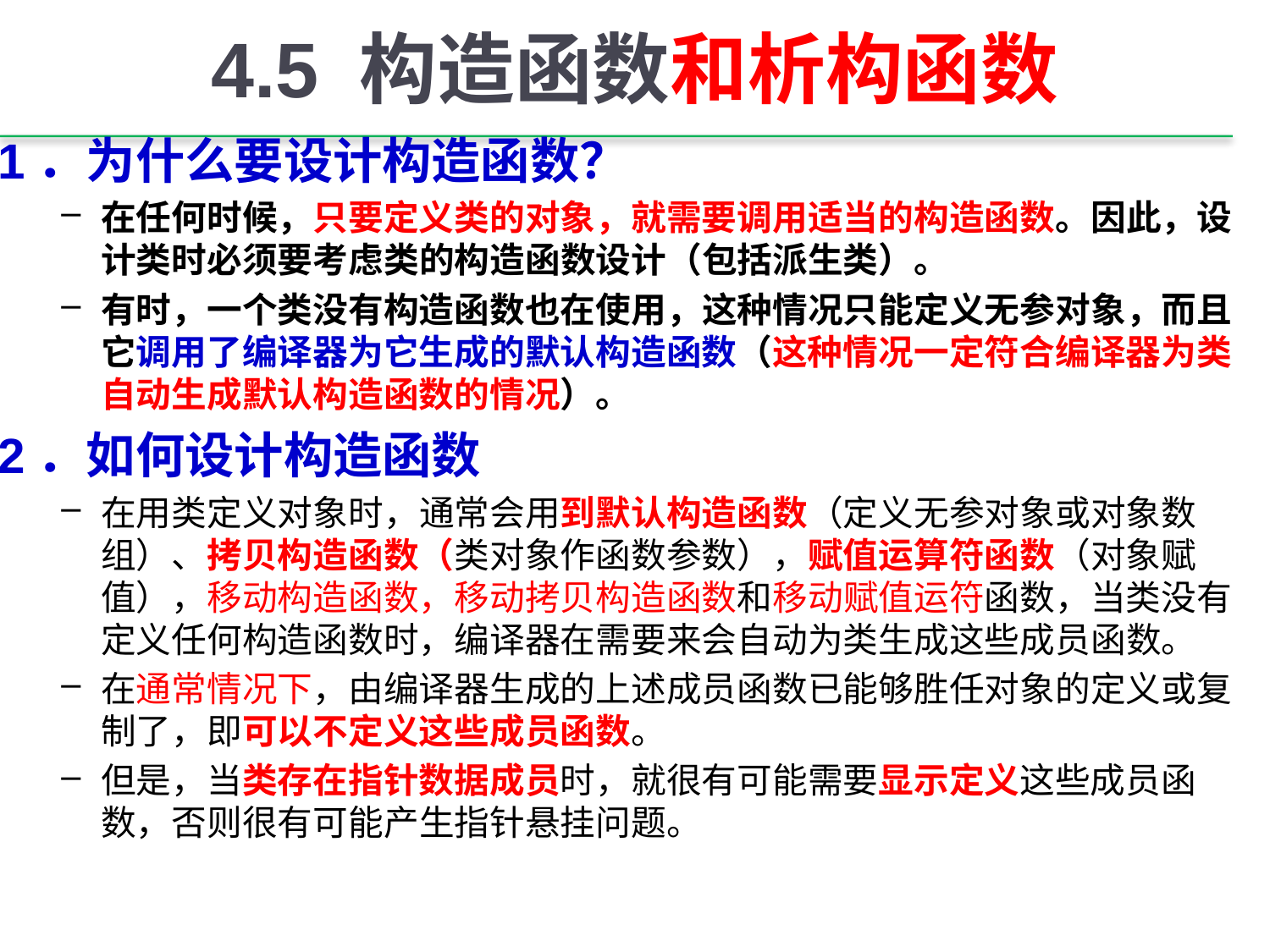

# 4.5 构造函数和析构函数
1．为什么要设计构造函数？
在任何时候，只要定义类的对象，就需要调用适当的构造函数。因此，设计类时必须要考虑类的构造函数设计（包括派生类）。
有时，一个类没有构造函数也在使用，这种情况只能定义无参对象，而且它调用了编译器为它生成的默认构造函数（这种情况一定符合编译器为类自动生成默认构造函数的情况）。
2．如何设计构造函数
在用类定义对象时，通常会用到默认构造函数（定义无参对象或对象数组）、拷贝构造函数（类对象作函数参数），赋值运算符函数（对象赋值），移动构造函数，移动拷贝构造函数和移动赋值运符函数，当类没有定义任何构造函数时，编译器在需要来会自动为类生成这些成员函数。
在通常情况下，由编译器生成的上述成员函数已能够胜任对象的定义或复制了，即可以不定义这些成员函数。
但是，当类存在指针数据成员时，就很有可能需要显示定义这些成员函数，否则很有可能产生指针悬挂问题。